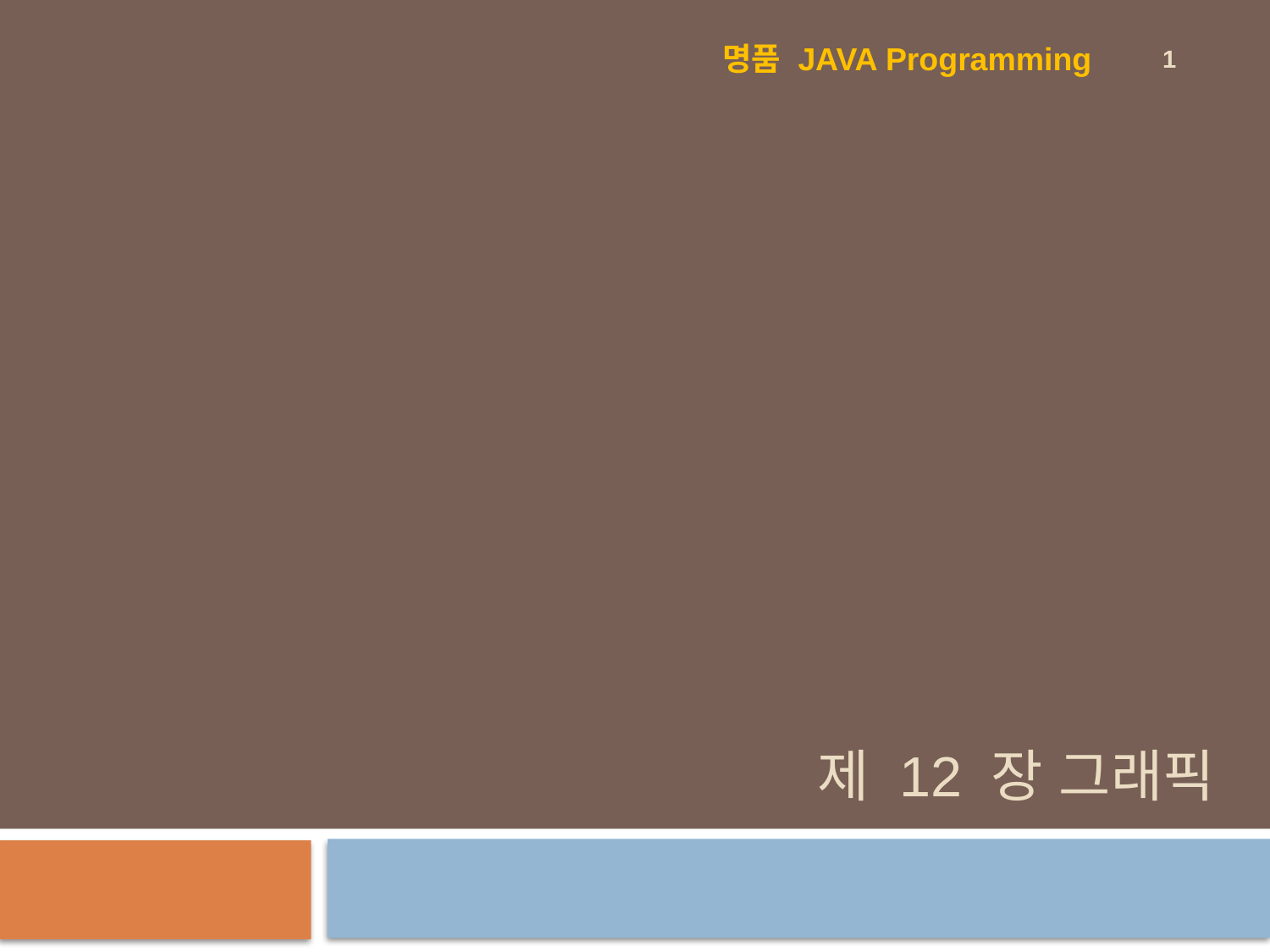

1
명품 JAVA Programming
# 제 12 장 그래픽